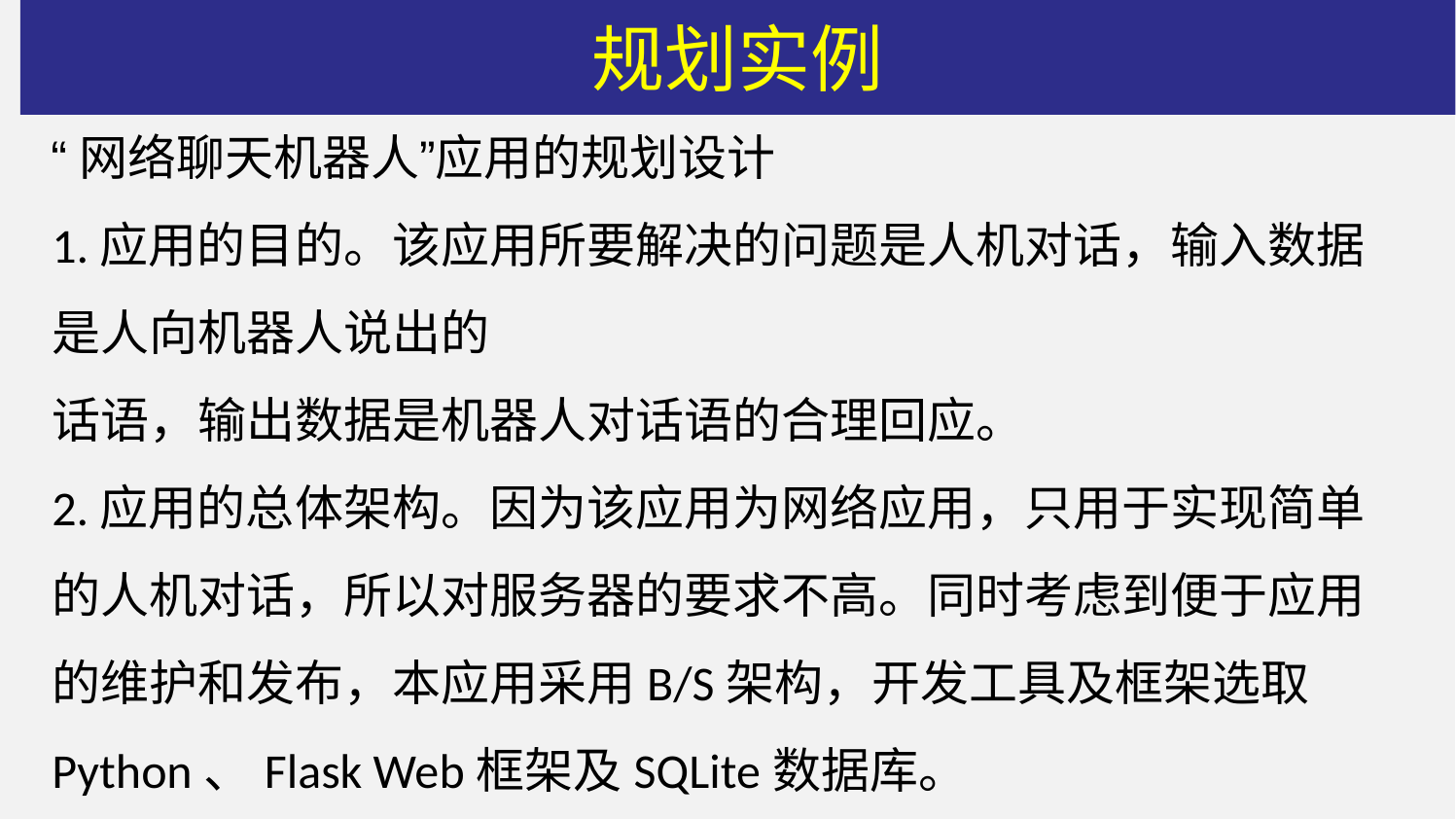

# 规划实例
“网络聊天机器人”应用的规划设计
1.应用的目的。该应用所要解决的问题是人机对话，输入数据是人向机器人说出的
话语，输出数据是机器人对话语的合理回应。
2.应用的总体架构。因为该应用为网络应用，只用于实现简单的人机对话，所以对服务器的要求不高。同时考虑到便于应用的维护和发布，本应用采用B/S架构，开发工具及框架选取Python、Flask Web框架及SQLite数据库。